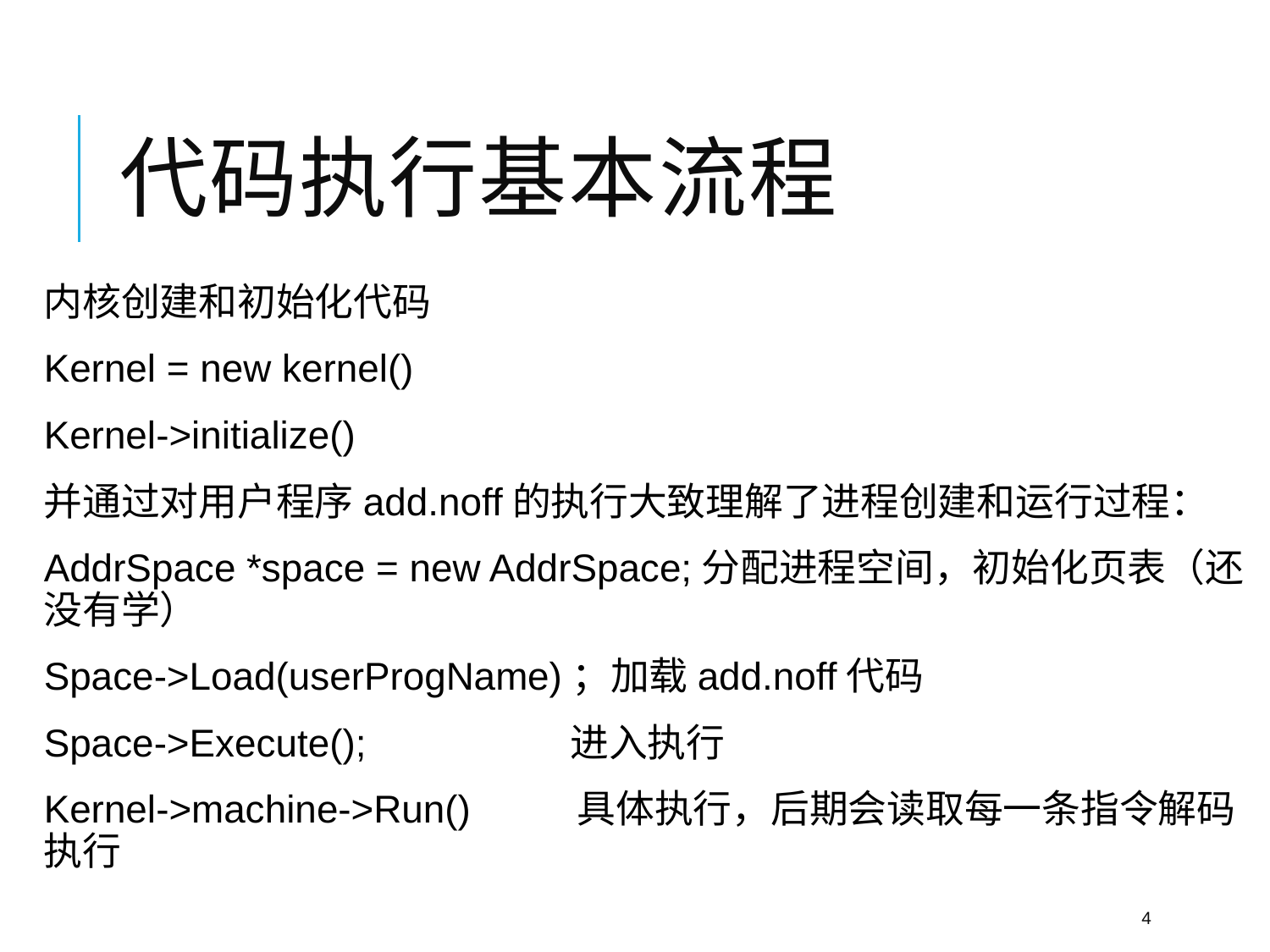

# 代码执行基本流程
内核创建和初始化代码
Kernel = new kernel()
Kernel->initialize()
并通过对用户程序add.noff的执行大致理解了进程创建和运行过程：
AddrSpace *space = new AddrSpace;分配进程空间，初始化页表（还没有学）
Space->Load(userProgName)；加载add.noff代码
Space->Execute();                  进入执行
Kernel->machine->Run()         具体执行，后期会读取每一条指令解码执行

4